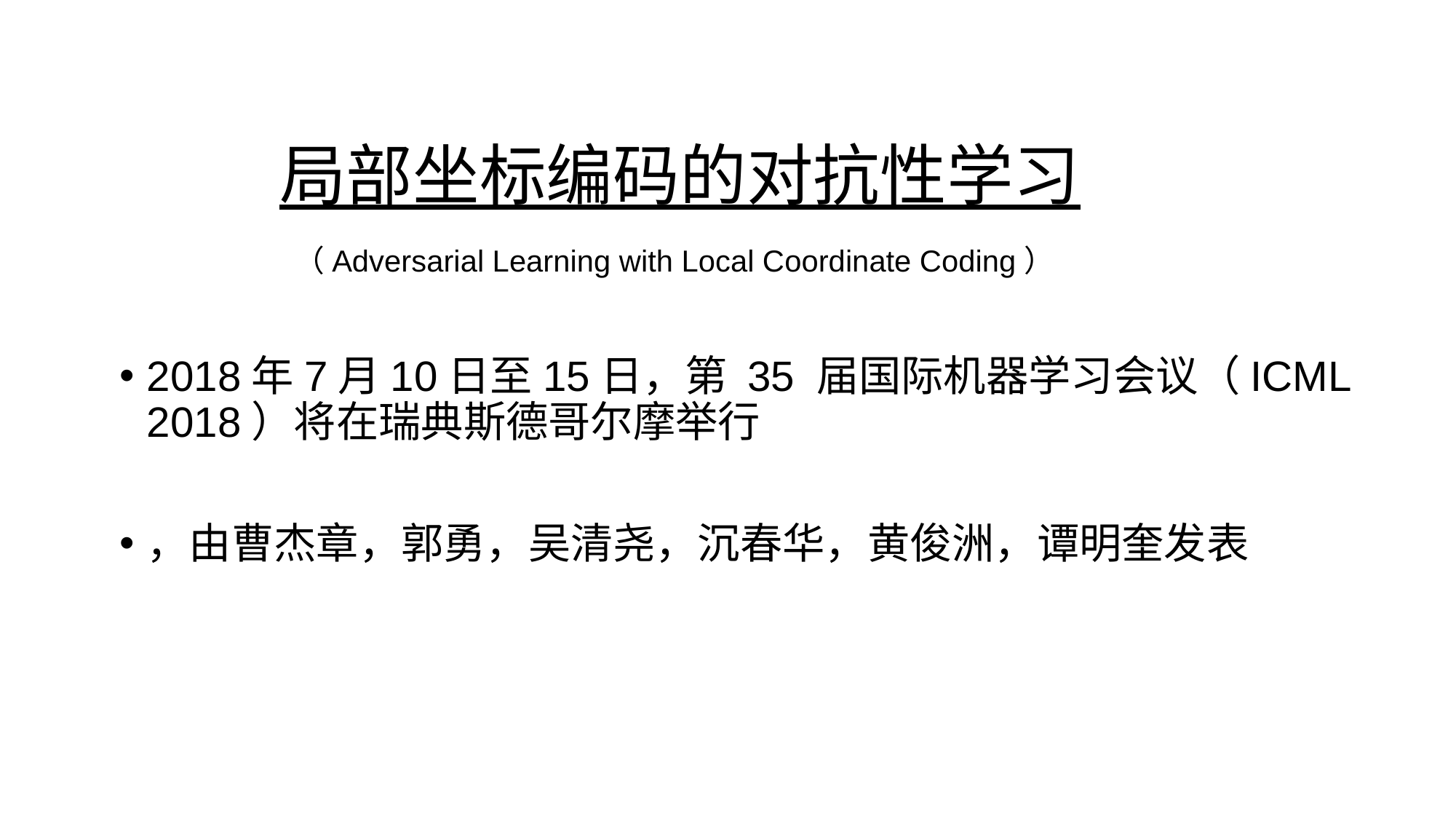

# 局部坐标编码的对抗性学习 （Adversarial Learning with Local Coordinate Coding）
2018年7月10日至15日，第 35 届国际机器学习会议（ICML 2018）将在瑞典斯德哥尔摩举行

，由曹杰章，郭勇，吴清尧，沉春华，黄俊洲，谭明奎发表